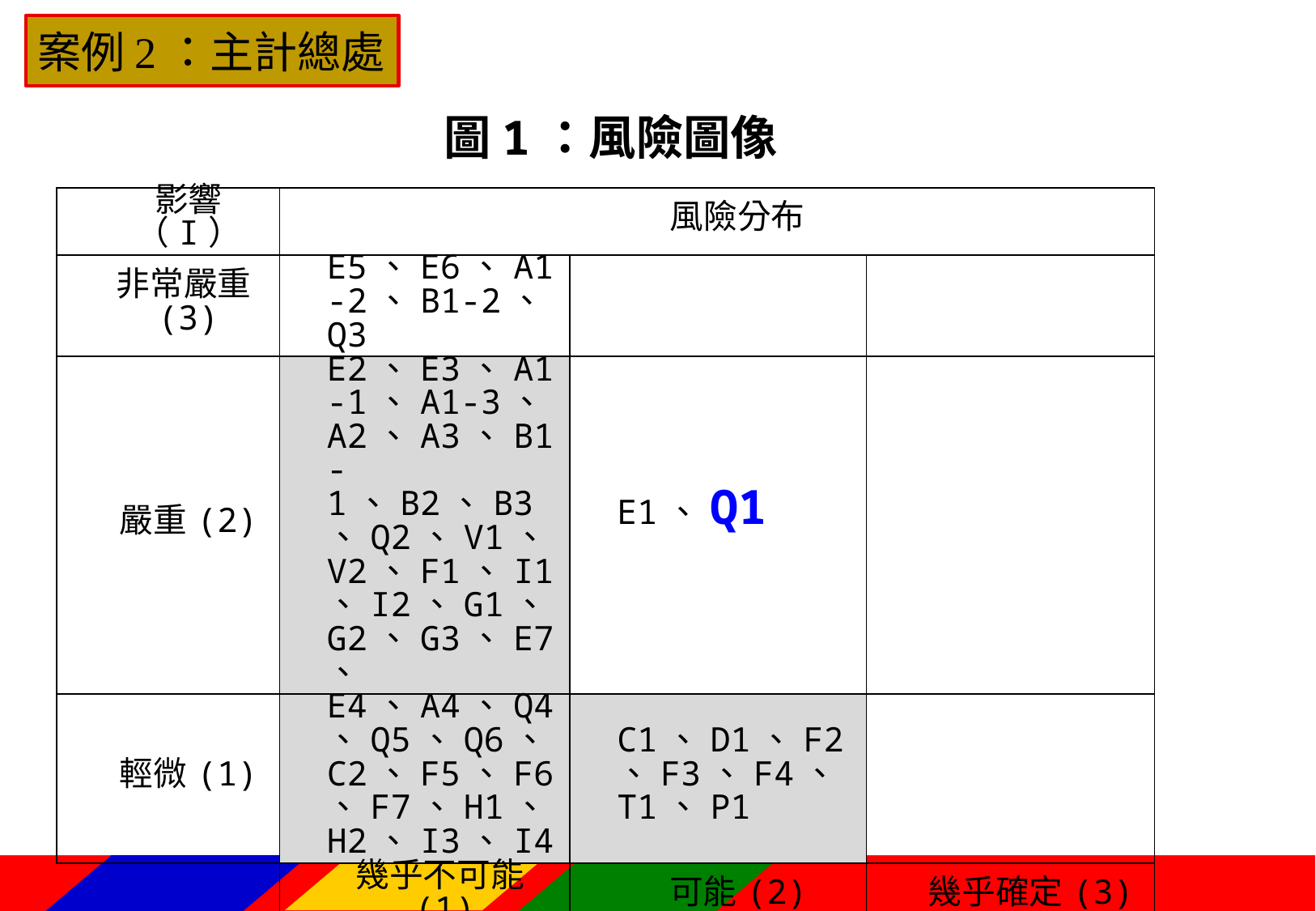

案例2：主計總處
圖1：風險圖像
| 影響（I） | 風險分布 |  |  |
| --- | --- | --- | --- |
| 非常嚴重(3) | E5、E6、A1-2、B1-2、Q3 |  |  |
| 嚴重(2) | E2、E3、A1-1、A1-3、A2、A3、B1-1、B2、B3、Q2、V1、V2、F1、I1、I2、G1、G2、G3、E7、 | E1、Q1 |  |
| 輕微(1) | E4、A4、Q4、Q5、Q6、C2、F5、F6、F7、H1、H2、I3、I4 | C1、D1、F2、F3、F4、T1、P1 |  |
|  | 幾乎不可能(1) | 可能(2) | 幾乎確定(3) |
|  | 機率 （L） |  |  |

102